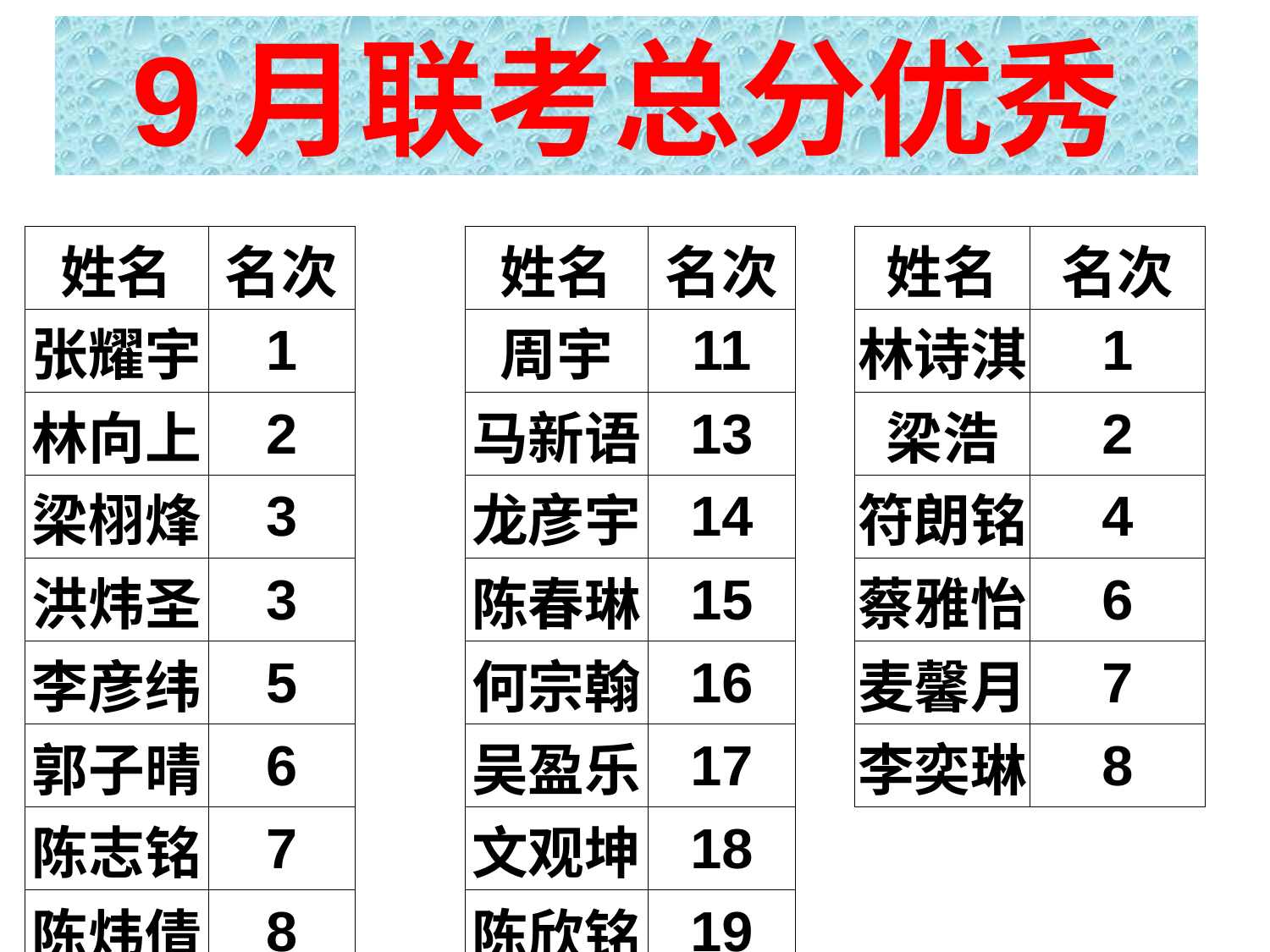

9月联考总分优秀
# 9月联考总分优秀
| 姓名 | 名次 |
| --- | --- |
| 张耀宇 | 1 |
| 林向上 | 2 |
| 梁栩烽 | 3 |
| 洪炜圣 | 3 |
| 李彦纬 | 5 |
| 郭子晴 | 6 |
| 陈志铭 | 7 |
| 陈炜倩 | 8 |
| 袁创 | 9 |
| 姓名 | 名次 |
| --- | --- |
| 周宇 | 11 |
| 马新语 | 13 |
| 龙彦宇 | 14 |
| 陈春琳 | 15 |
| 何宗翰 | 16 |
| 吴盈乐 | 17 |
| 文观坤 | 18 |
| 陈欣铭 | 19 |
| 姓名 | 名次 |
| --- | --- |
| 林诗淇 | 1 |
| 梁浩 | 2 |
| 符朗铭 | 4 |
| 蔡雅怡 | 6 |
| 麦馨月 | 7 |
| 李奕琳 | 8 |